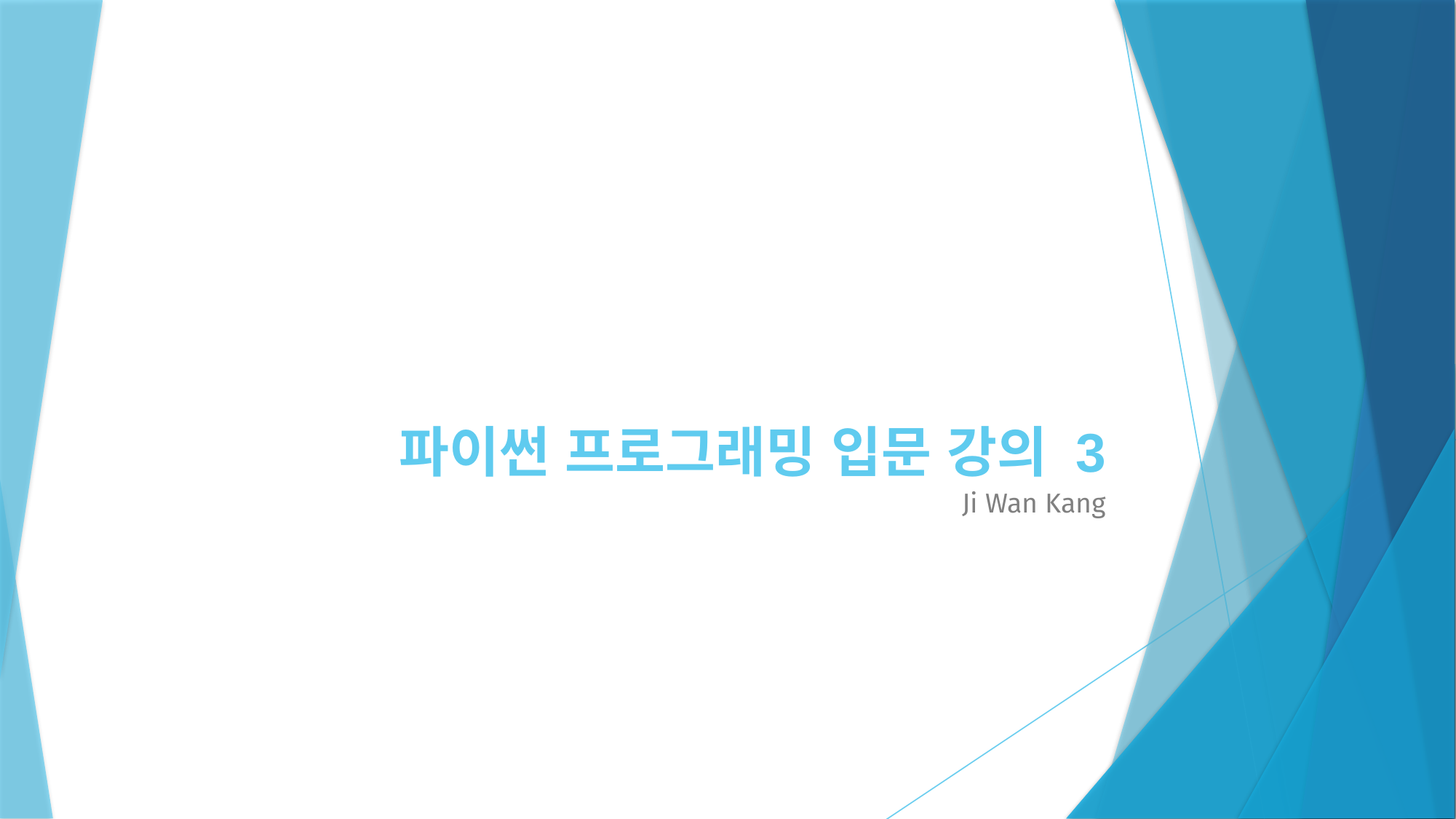

# 파이썬 프로그래밍 입문 강의 3
Ji Wan Kang